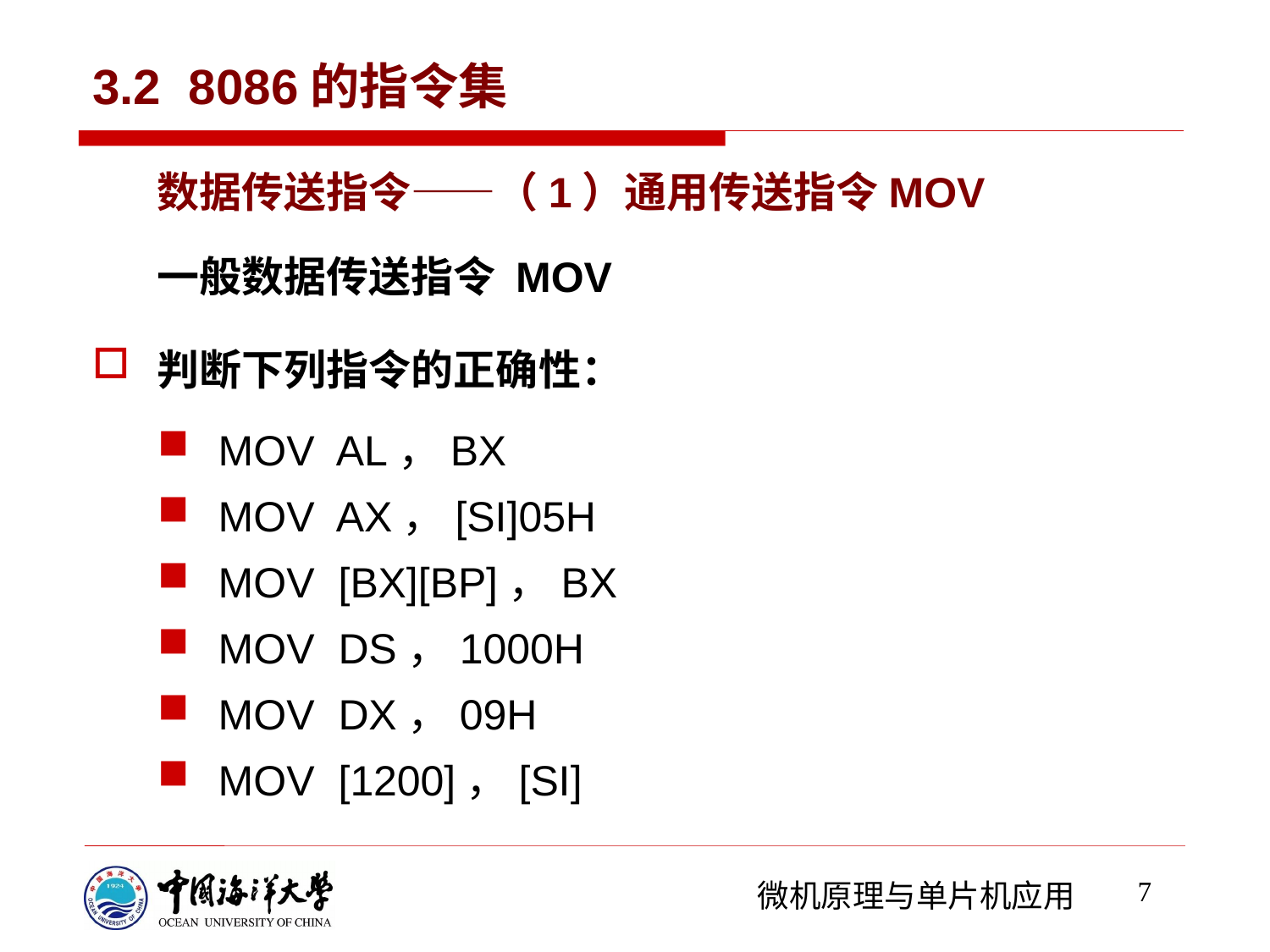

# 3.2  8086的指令集
数据传送指令——（1）通用传送指令MOV
一般数据传送指令 MOV
判断下列指令的正确性：
MOV  AL，BX
MOV  AX，[SI]05H
MOV  [BX][BP]，BX
MOV  DS，1000H
MOV  DX，09H
MOV  [1200]，[SI]

7